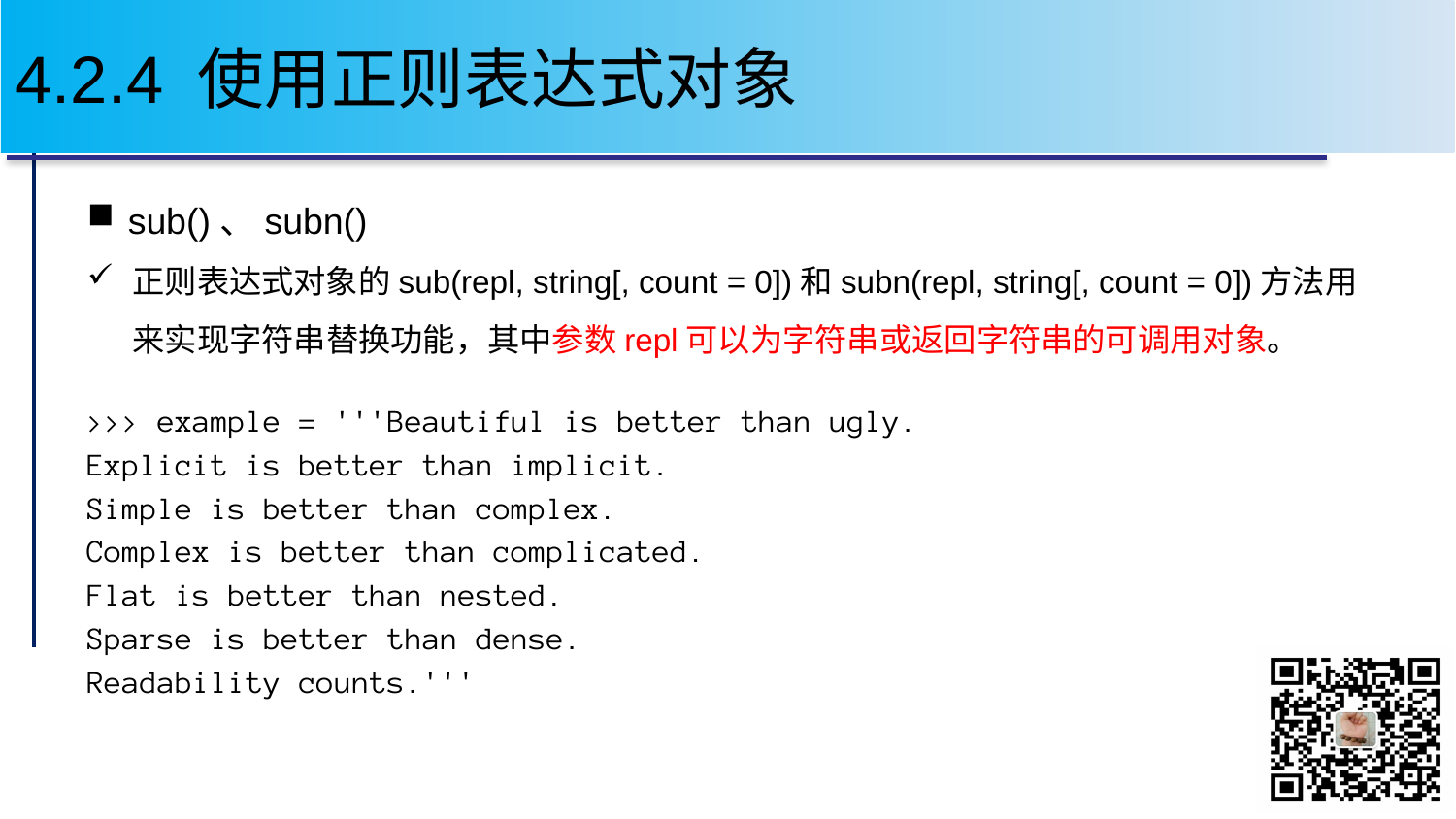

# 4.2.4 使用正则表达式对象
sub()、subn()
正则表达式对象的sub(repl, string[, count = 0])和subn(repl, string[, count = 0])方法用来实现字符串替换功能，其中参数repl可以为字符串或返回字符串的可调用对象。

>>> example = '''Beautiful is better than ugly.
Explicit is better than implicit.
Simple is better than complex.
Complex is better than complicated.
Flat is better than nested.
Sparse is better than dense.
Readability counts.'''
117